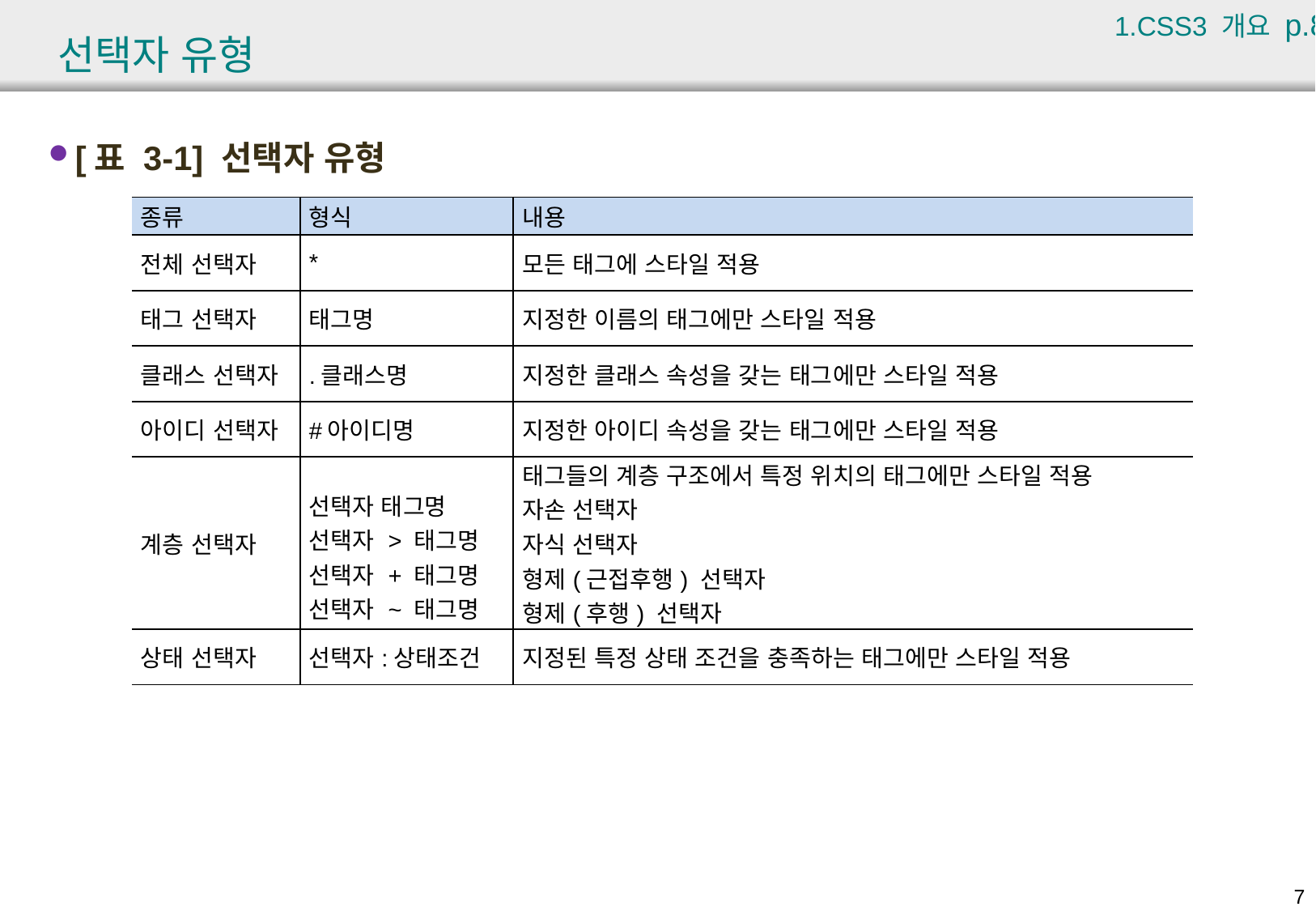

1.CSS3 개요 p.89
# 선택자 유형
[표 3-1] 선택자 유형

| 종류 | 형식 | 내용 |
| --- | --- | --- |
| 전체 선택자 | \* | 모든 태그에 스타일 적용 |
| 태그 선택자 | 태그명 | 지정한 이름의 태그에만 스타일 적용 |
| 클래스 선택자 | .클래스명 | 지정한 클래스 속성을 갖는 태그에만 스타일 적용 |
| 아이디 선택자 | #아이디명 | 지정한 아이디 속성을 갖는 태그에만 스타일 적용 |
| 계층 선택자 | 선택자 태그명 선택자 > 태그명 선택자 + 태그명 선택자 ~ 태그명 | 태그들의 계층 구조에서 특정 위치의 태그에만 스타일 적용 자손 선택자 자식 선택자 형제(근접후행) 선택자 형제(후행) 선택자 |
| 상태 선택자 | 선택자:상태조건 | 지정된 특정 상태 조건을 충족하는 태그에만 스타일 적용 |